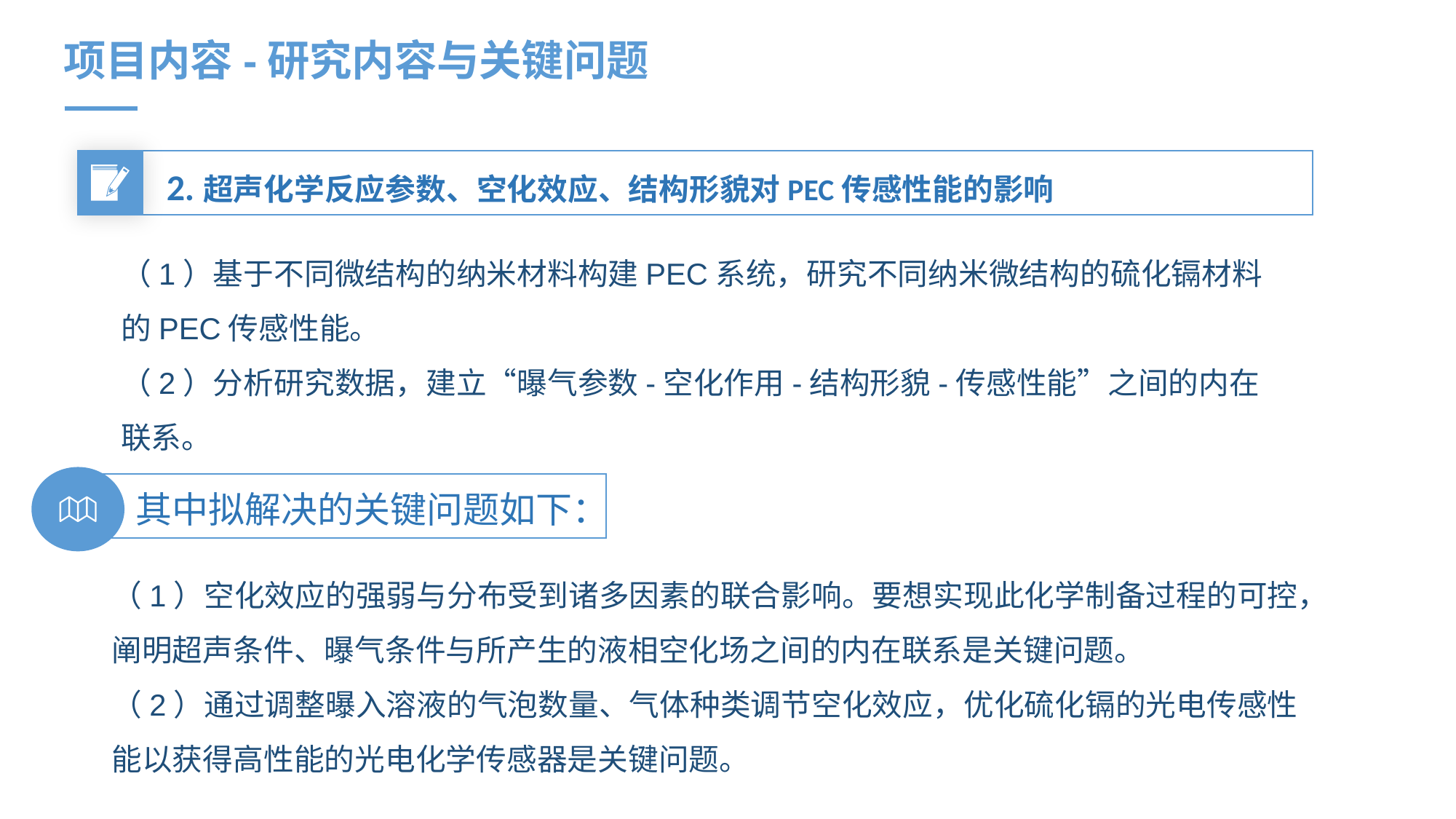

项目内容-研究内容与关键问题

2.超声化学反应参数、空化效应、结构形貌对PEC传感性能的影响
（1）基于不同微结构的纳米材料构建PEC系统，研究不同纳米微结构的硫化镉材料的PEC传感性能。
（2）分析研究数据，建立“曝气参数-空化作用-结构形貌-传感性能”之间的内在联系。

其中拟解决的关键问题如下：
（1）空化效应的强弱与分布受到诸多因素的联合影响。要想实现此化学制备过程的可控，阐明超声条件、曝气条件与所产生的液相空化场之间的内在联系是关键问题。
（2）通过调整曝入溶液的气泡数量、气体种类调节空化效应，优化硫化镉的光电传感性能以获得高性能的光电化学传感器是关键问题。